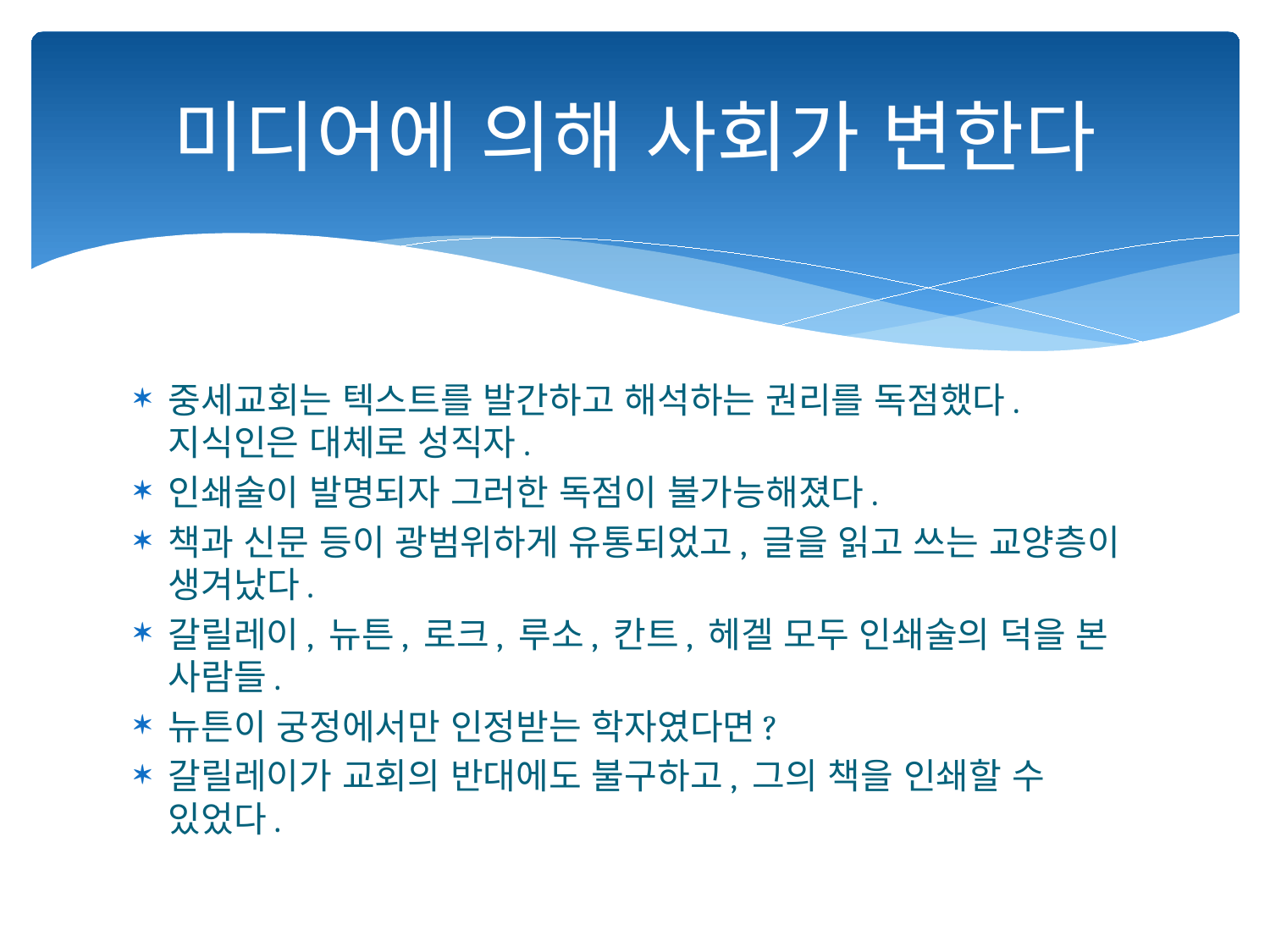

# 미디어에 의해 사회가 변한다
중세교회는 텍스트를 발간하고 해석하는 권리를 독점했다.  지식인은 대체로 성직자.
인쇄술이 발명되자 그러한 독점이 불가능해졌다.
책과 신문 등이 광범위하게 유통되었고, 글을 읽고 쓰는 교양층이 생겨났다.
갈릴레이, 뉴튼, 로크, 루소, 칸트, 헤겔 모두 인쇄술의 덕을 본 사람들.
뉴튼이 궁정에서만 인정받는 학자였다면?
갈릴레이가 교회의 반대에도 불구하고, 그의 책을 인쇄할 수 있었다.